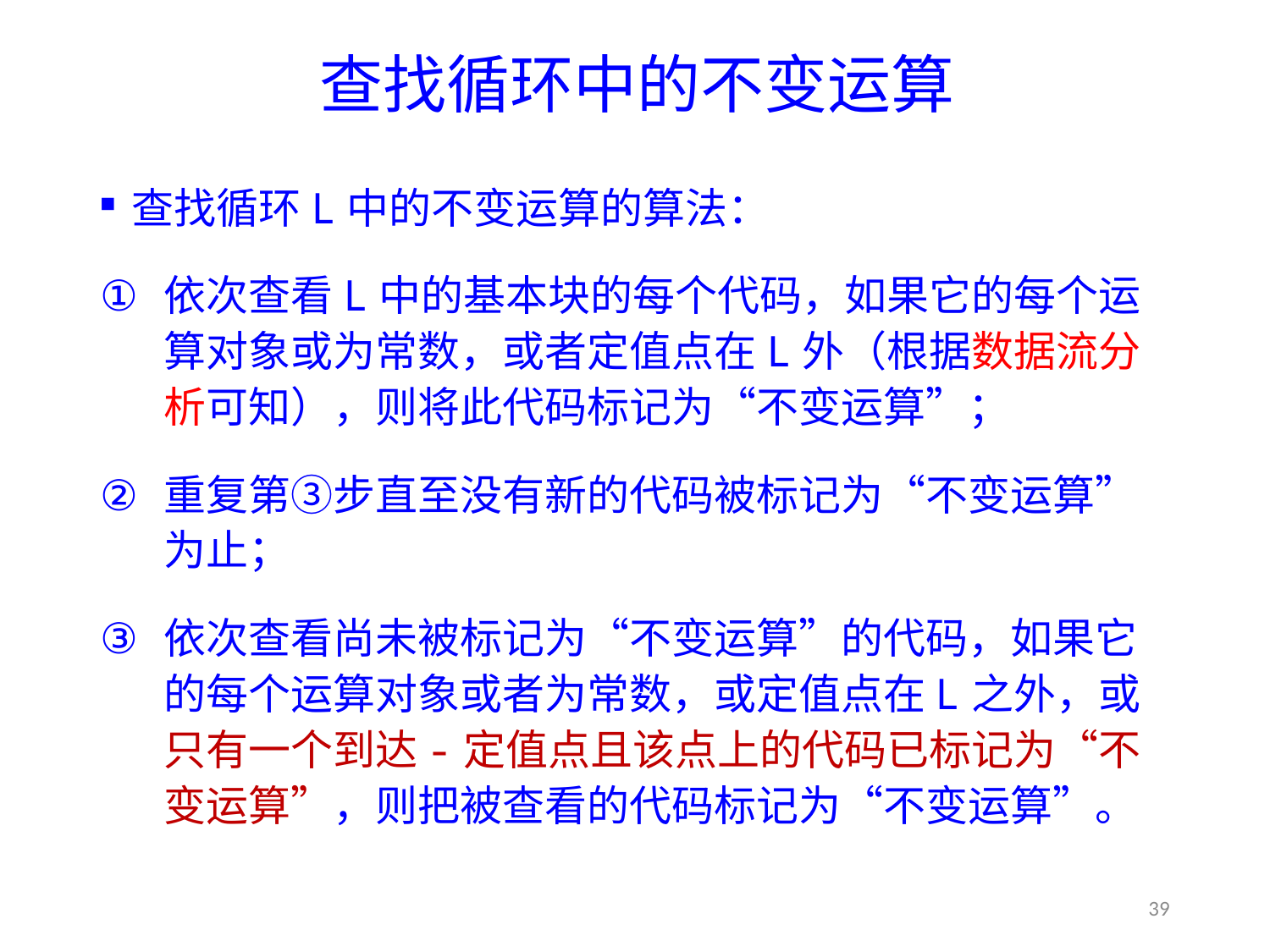

# 查找循环中的不变运算
查找循环L中的不变运算的算法：
依次查看L中的基本块的每个代码，如果它的每个运算对象或为常数，或者定值点在L外（根据数据流分析可知），则将此代码标记为“不变运算”；
重复第③步直至没有新的代码被标记为“不变运算”为止；
依次查看尚未被标记为“不变运算”的代码，如果它的每个运算对象或者为常数，或定值点在L之外，或只有一个到达-定值点且该点上的代码已标记为“不变运算”，则把被查看的代码标记为“不变运算”。
39